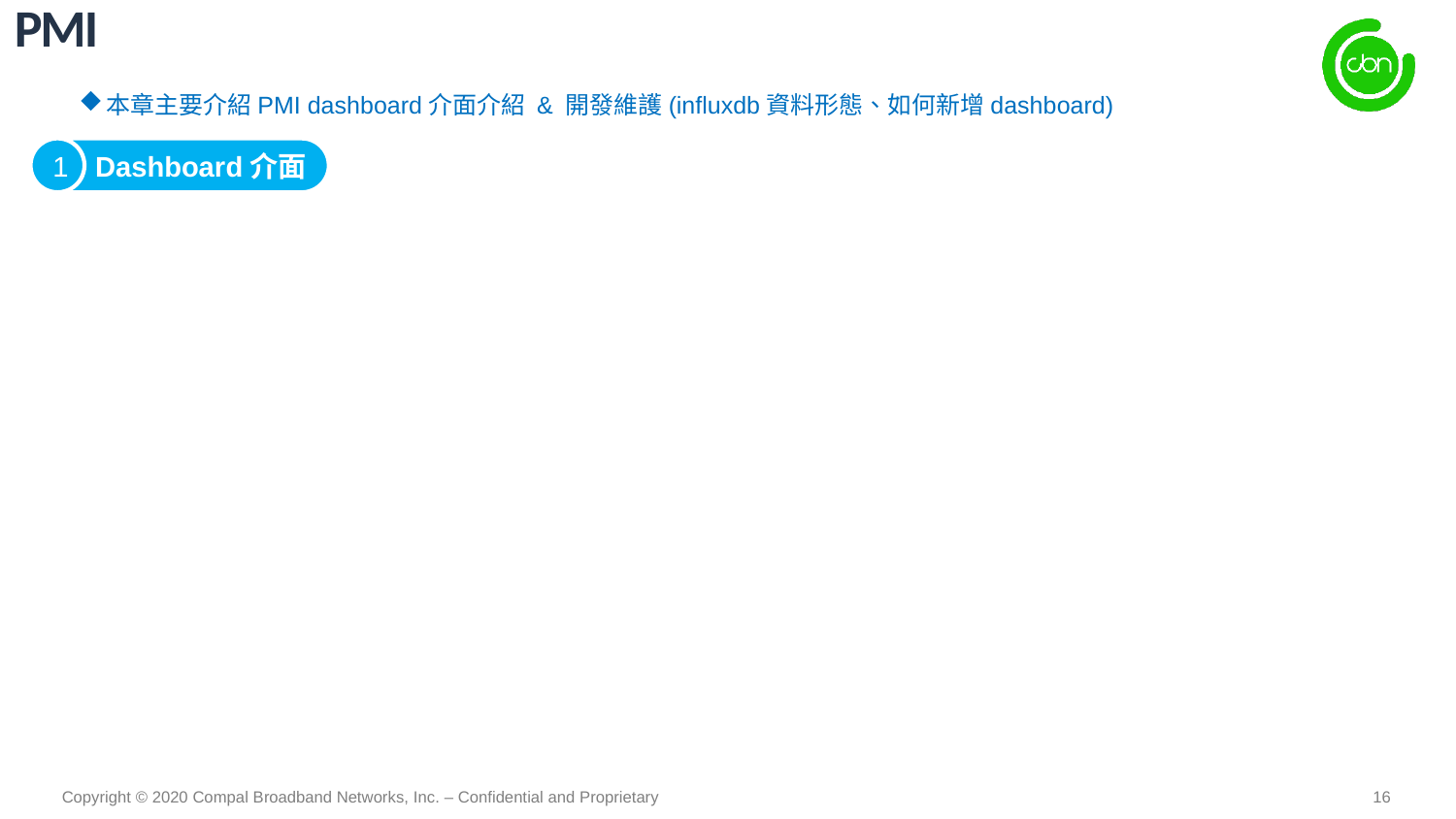

pmi

本章主要介紹PMI dashboard介面介紹 & 開發維護(influxdb資料形態、如何新增dashboard)
1
Dashboard介面
16